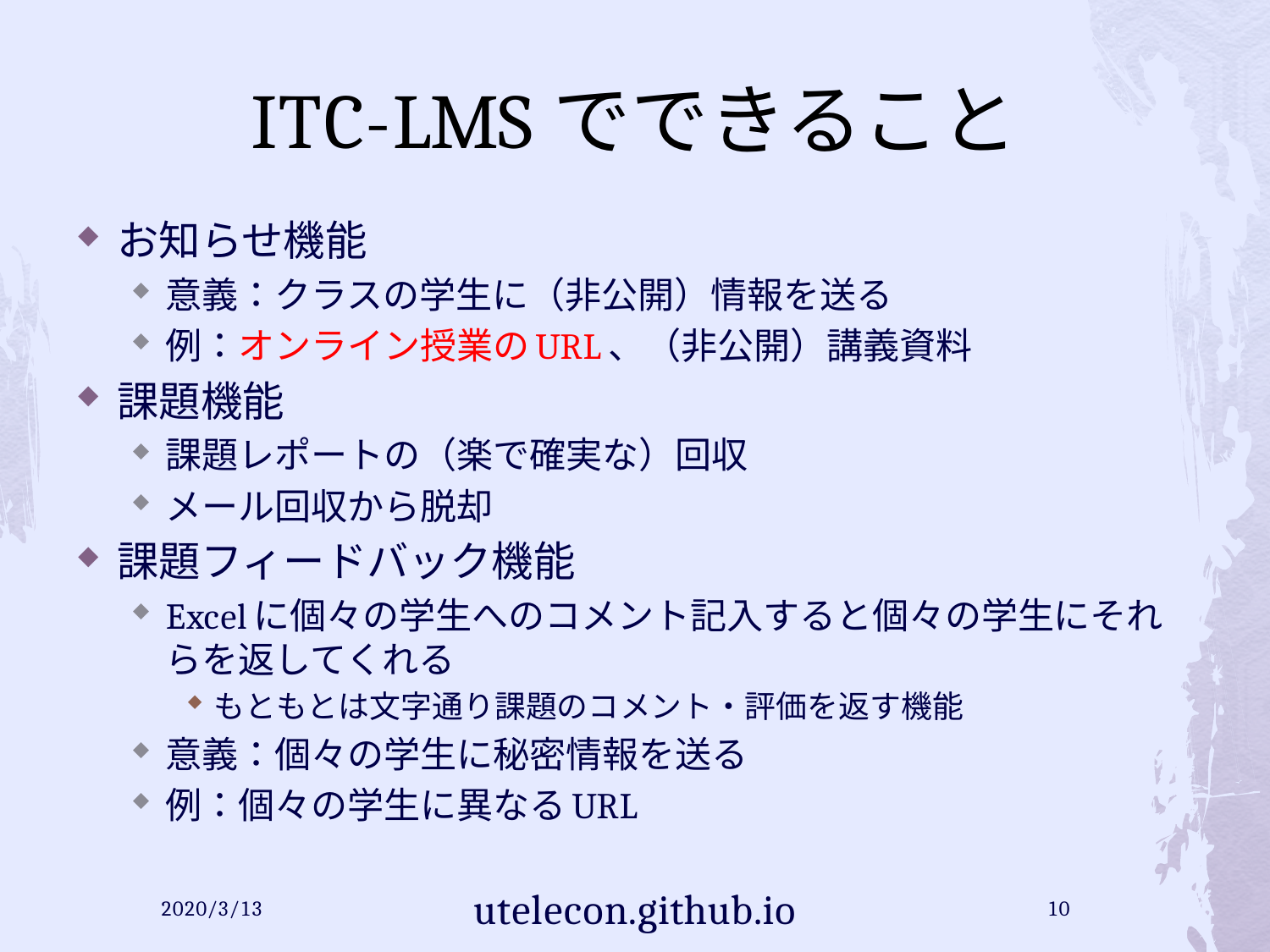

# ITC-LMSでできること
お知らせ機能
意義：クラスの学生に（非公開）情報を送る
例：オンライン授業のURL、（非公開）講義資料
課題機能
課題レポートの（楽で確実な）回収
メール回収から脱却
課題フィードバック機能
Excelに個々の学生へのコメント記入すると個々の学生にそれらを返してくれる
もともとは文字通り課題のコメント・評価を返す機能
意義：個々の学生に秘密情報を送る
例：個々の学生に異なるURL

2020/3/13
utelecon.github.io
10